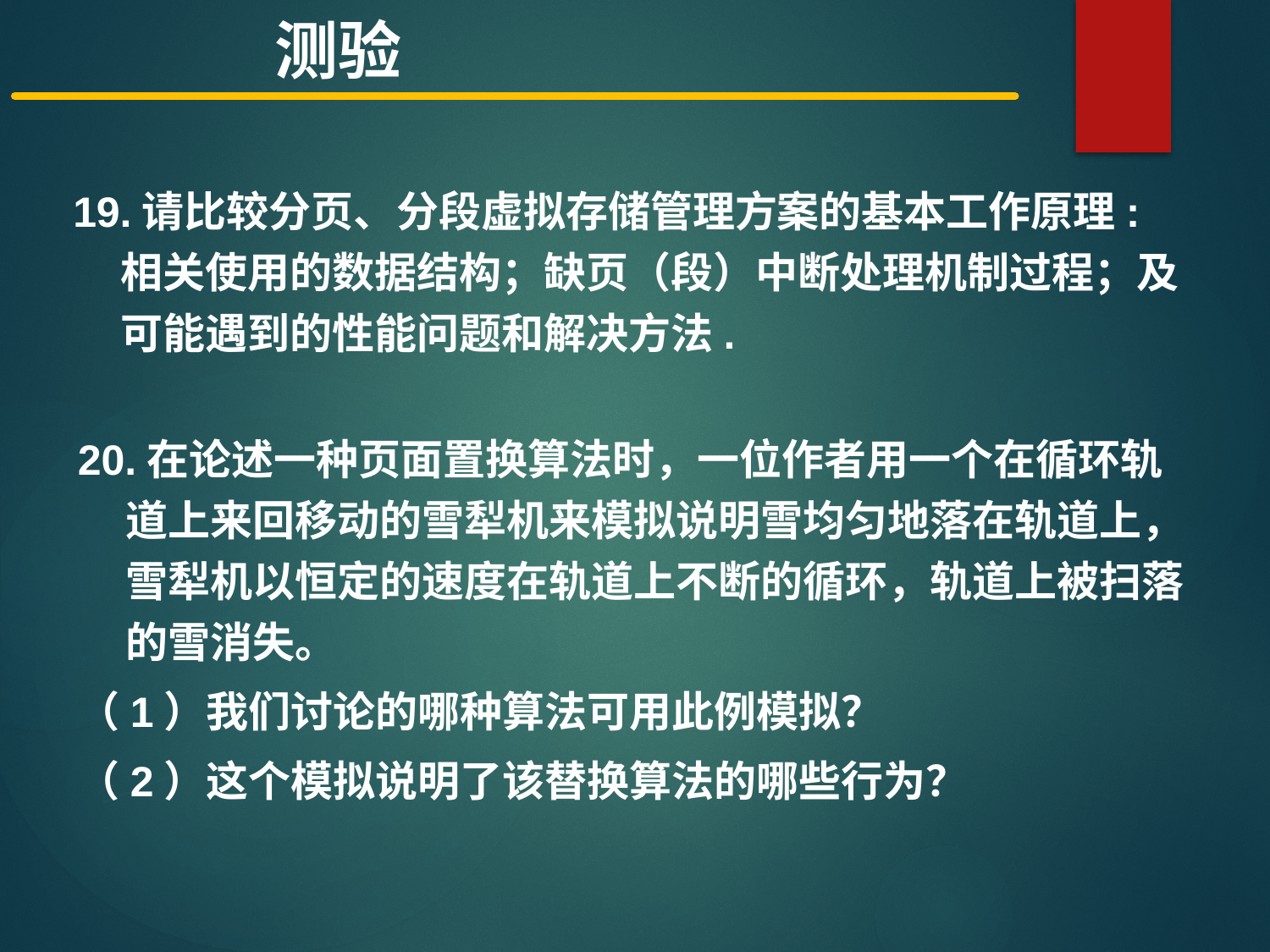

测验

19.请比较分页、分段虚拟存储管理方案的基本工作原理:相关使用的数据结构；缺页（段）中断处理机制过程；及可能遇到的性能问题和解决方法.

20.在论述一种页面置换算法时，一位作者用一个在循环轨道上来回移动的雪犁机来模拟说明雪均匀地落在轨道上，雪犁机以恒定的速度在轨道上不断的循环，轨道上被扫落的雪消失。
（1）我们讨论的哪种算法可用此例模拟？
（2）这个模拟说明了该替换算法的哪些行为？